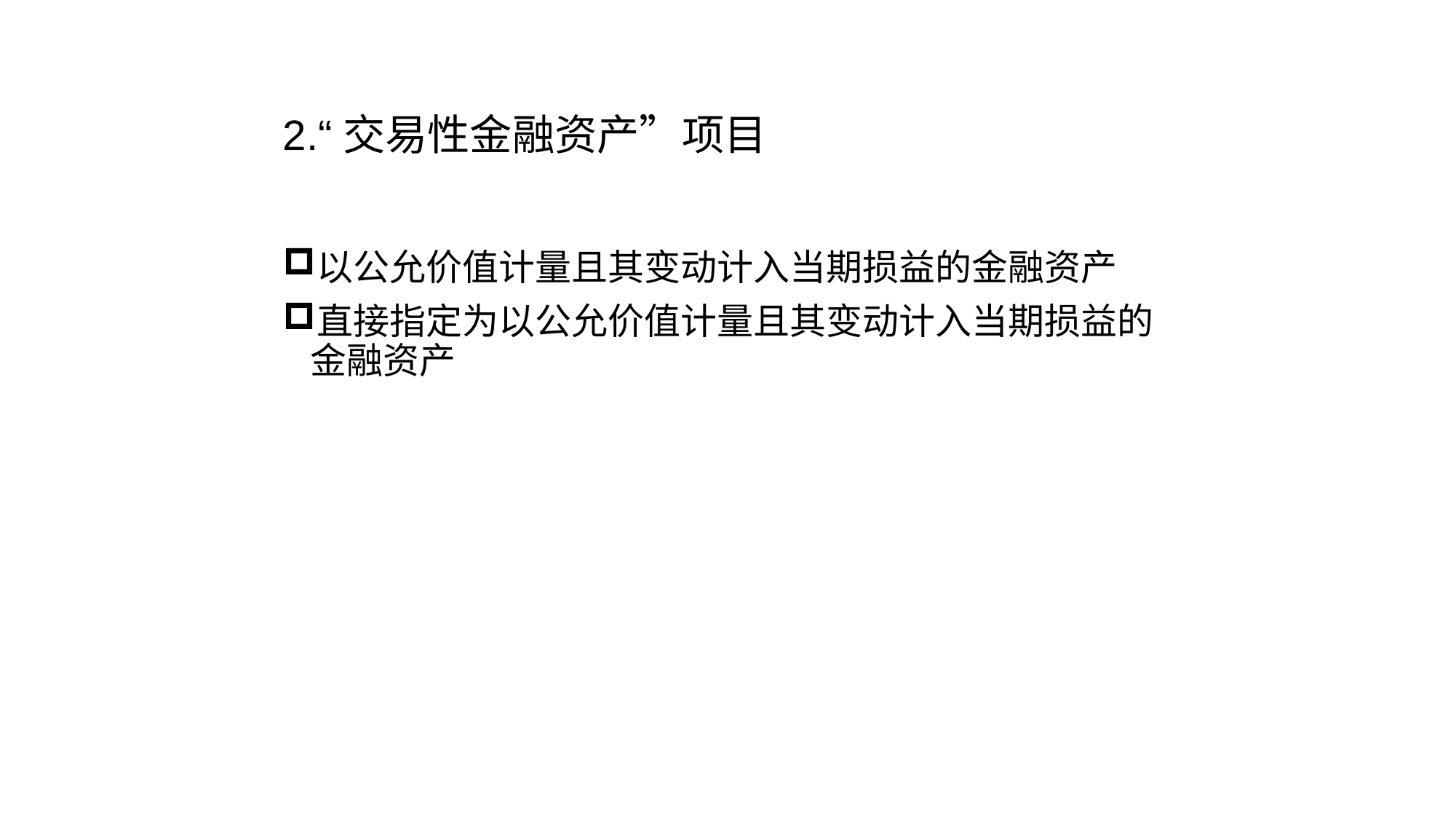

2.“交易性金融资产”项目

以公允价值计量且其变动计入当期损益的金融资产
直接指定为以公允价值计量且其变动计入当期损益的金融资产